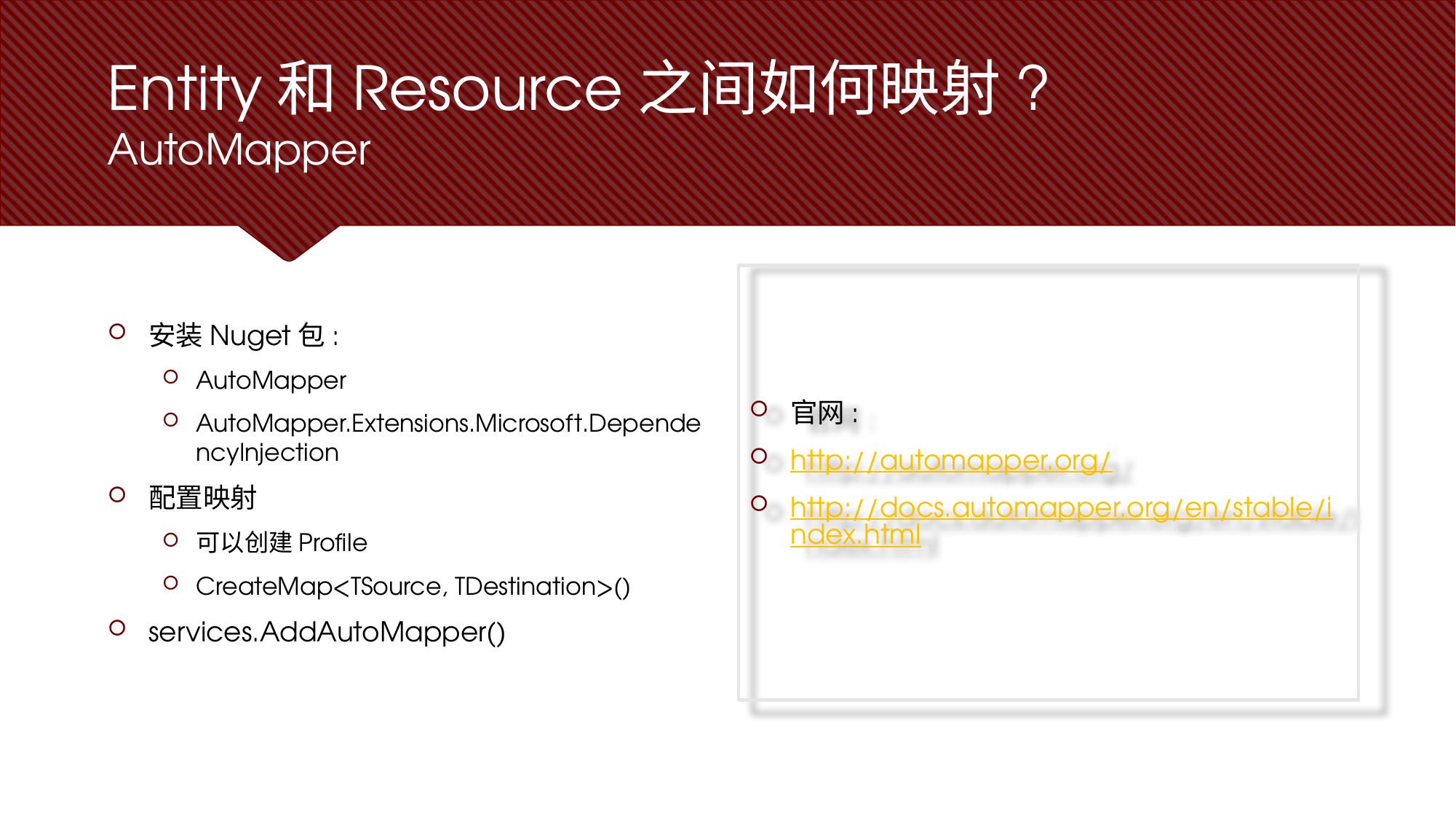

# Entity和Resource之间如何映射? AutoMapper
官网:
http://automapper.org/
http://docs.automapper.org/en/stable/index.html

安装Nuget包:
AutoMapper
AutoMapper.Extensions.Microsoft.DependencyInjection
配置映射
可以创建Profile
CreateMap<TSource, TDestination>()
services.AddAutoMapper()